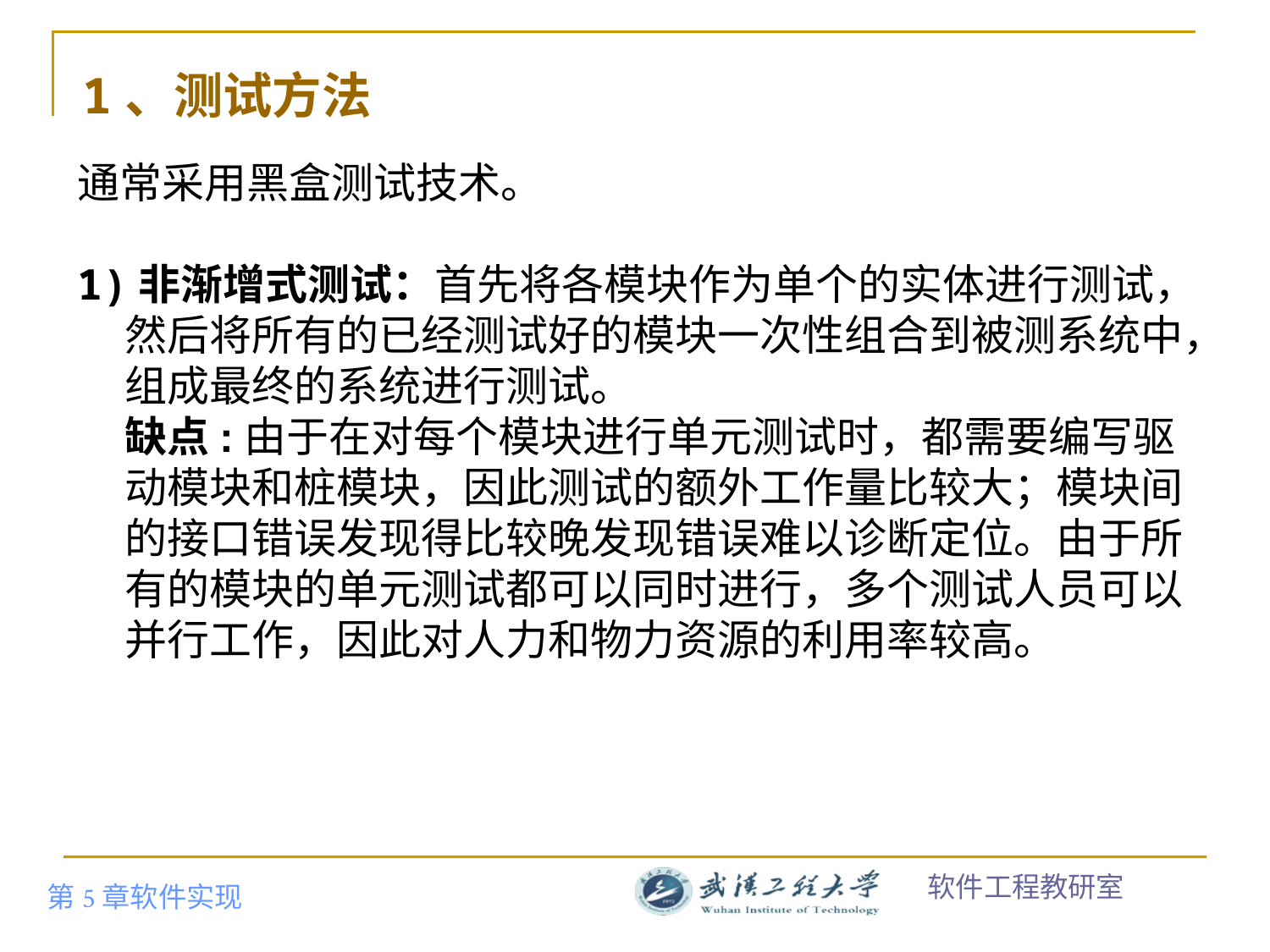

# 1、测试方法
通常采用黑盒测试技术。

1)非渐增式测试：首先将各模块作为单个的实体进行测试，然后将所有的已经测试好的模块一次性组合到被测系统中，组成最终的系统进行测试。
	缺点:由于在对每个模块进行单元测试时，都需要编写驱动模块和桩模块，因此测试的额外工作量比较大；模块间的接口错误发现得比较晚发现错误难以诊断定位。由于所有的模块的单元测试都可以同时进行，多个测试人员可以并行工作，因此对人力和物力资源的利用率较高。